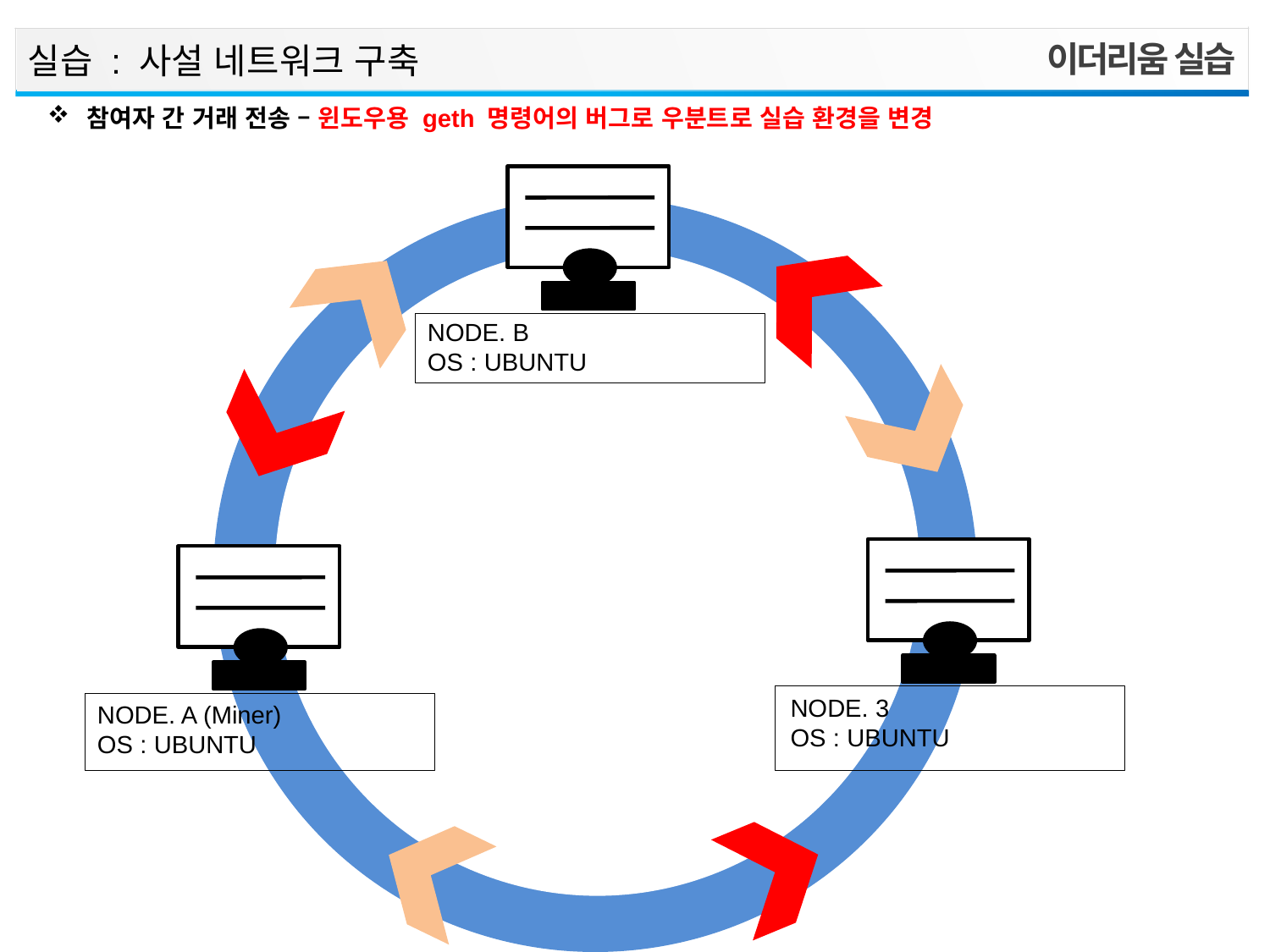

이더리움 실습
실습 : 사설 네트워크 구축
참여자 간 거래 전송 – 윈도우용 geth 명령어의 버그로 우분트로 실습 환경을 변경

NODE. B
OS : UBUNTU

NODE. 3
OS : UBUNTU

NODE. A (Miner)
OS : UBUNTU